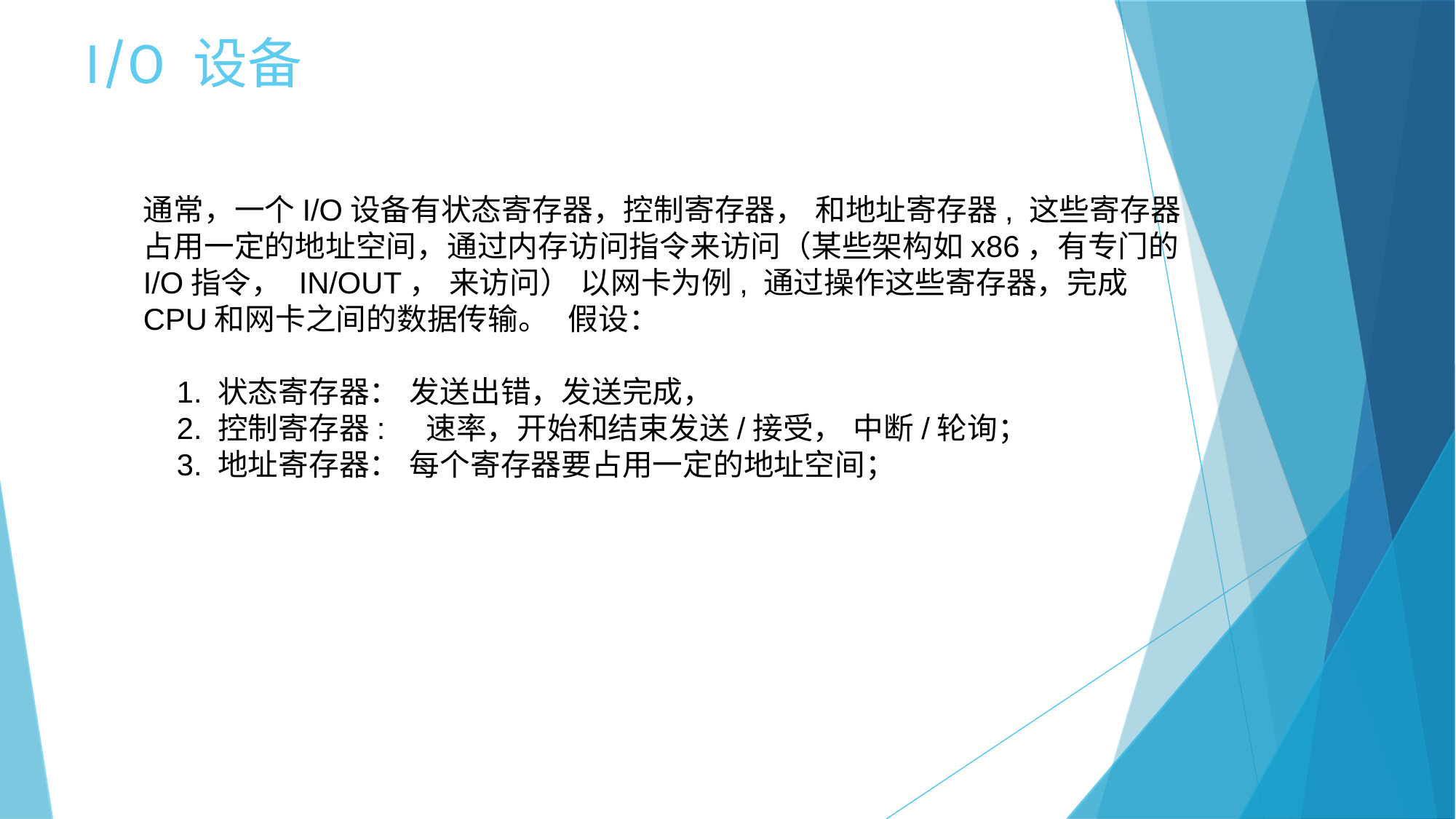

I/O 设备
通常，一个I/O设备有状态寄存器，控制寄存器， 和地址寄存器, 这些寄存器占用一定的地址空间，通过内存访问指令来访问（某些架构如x86，有专门的I/O指令， IN/OUT， 来访问） 以网卡为例, 通过操作这些寄存器，完成CPU和网卡之间的数据传输。  假设：

    1. 状态寄存器： 发送出错，发送完成，
    2. 控制寄存器:    速率，开始和结束发送/接受， 中断/轮询；
    3. 地址寄存器： 每个寄存器要占用一定的地址空间；